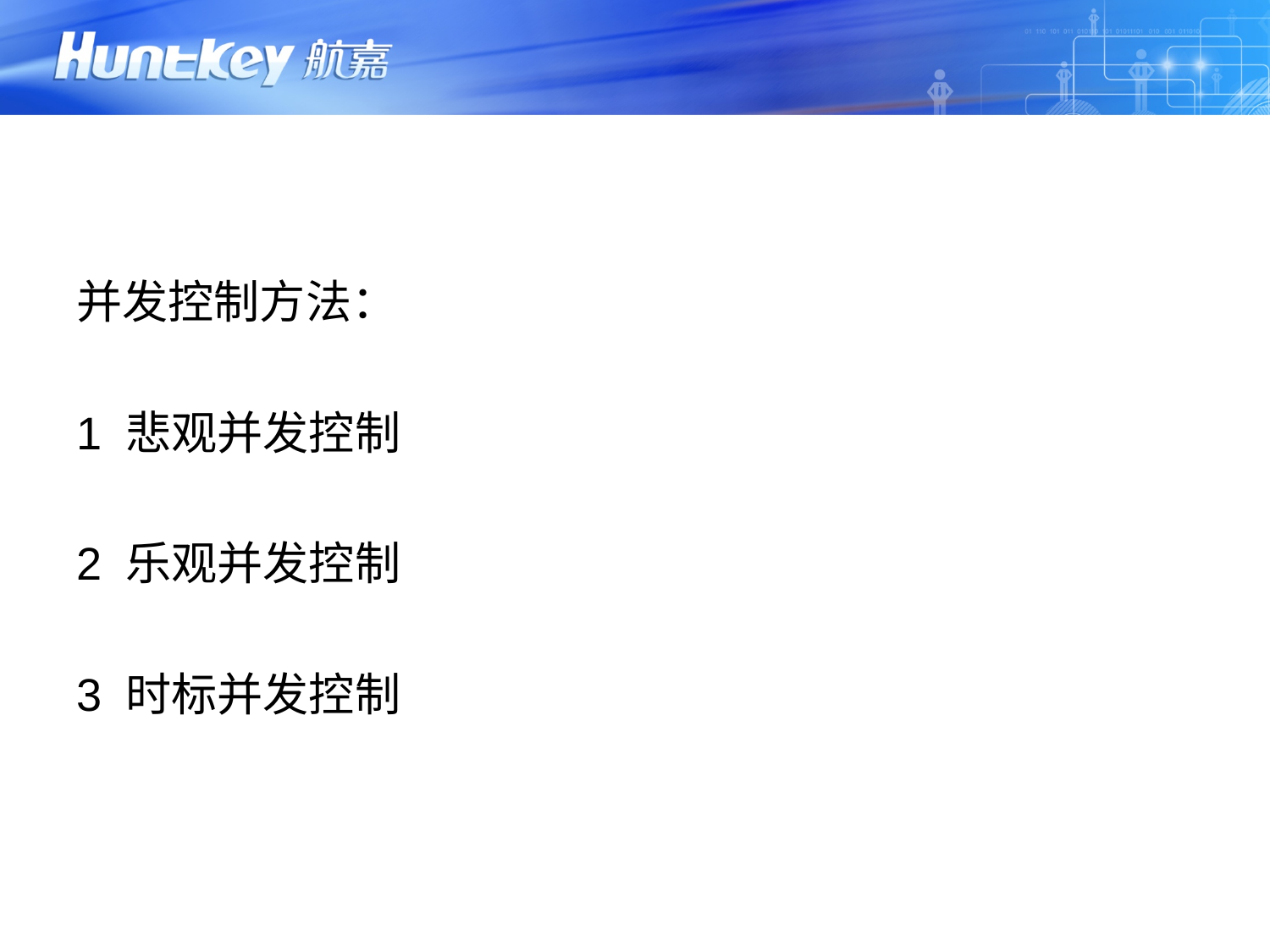

#
并发控制方法：

1 悲观并发控制

2 乐观并发控制

3 时标并发控制